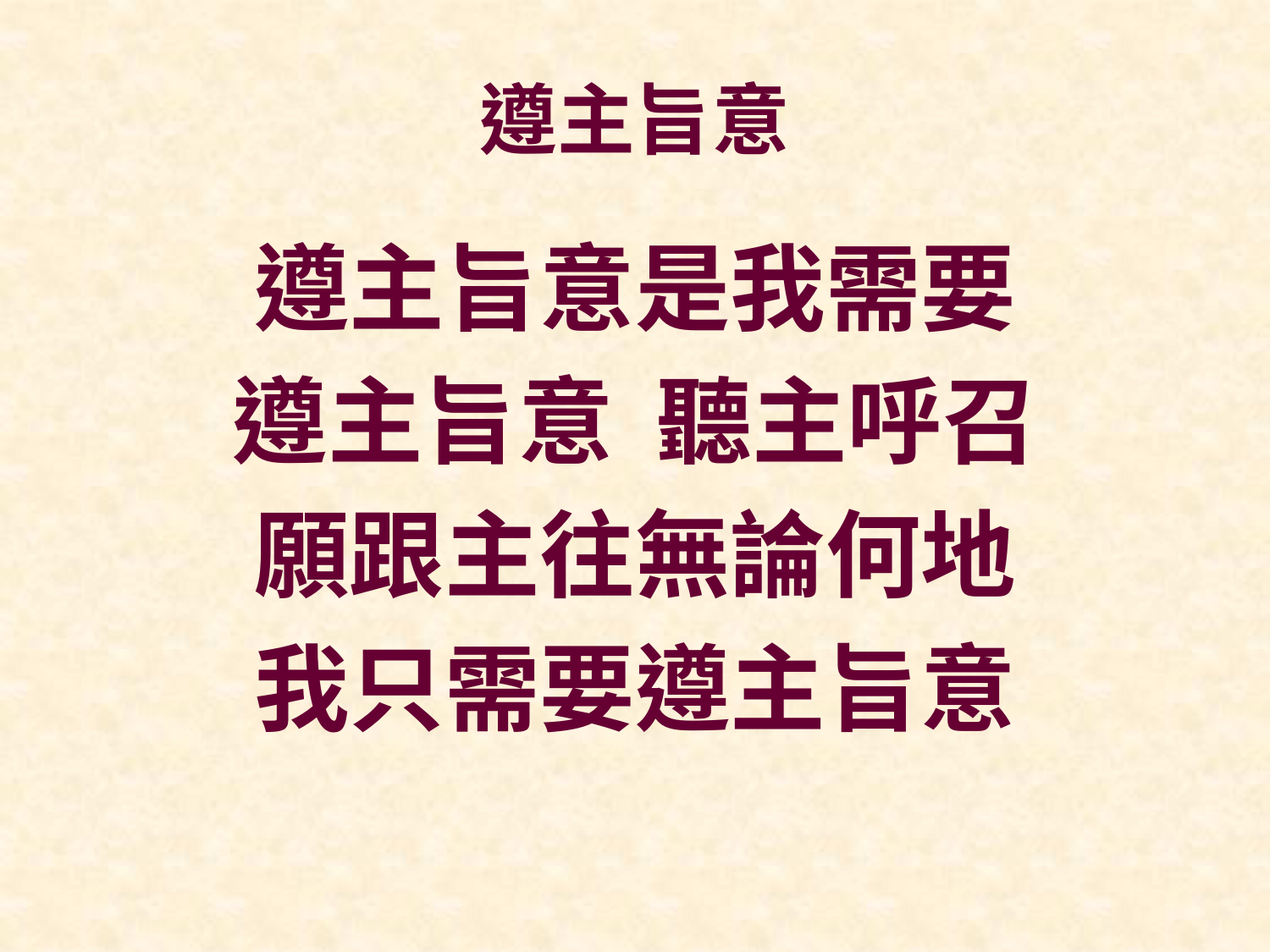

# 遵主旨意
遵主旨意是我需要
遵主旨意  聽主呼召
願跟主往無論何地
我只需要遵主旨意